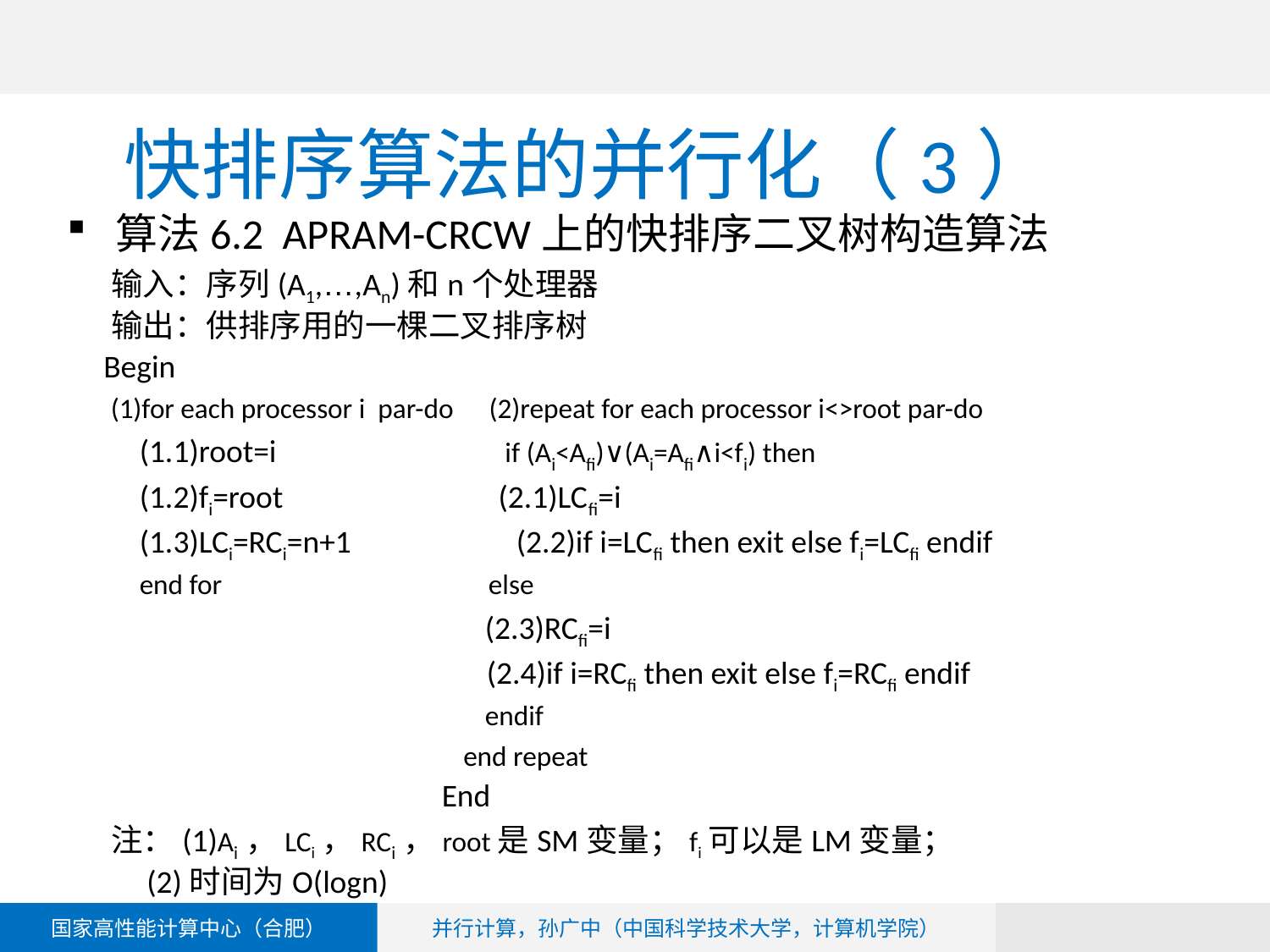

# 快排序算法的并行化（3）
算法6.2  APRAM-CRCW上的快排序二叉树构造算法
     输入：序列(A1,…,An)和n个处理器
     输出：供排序用的一棵二叉排序树
     Begin
      (1)for each processor i  par-do     (2)repeat for each processor i<>root par-do
          (1.1)root=i                                    if (Ai<Afi)∨(Ai=Afi∧i<fi) then
          (1.2)fi=root                              (2.1)LCfi=i
          (1.3)LCi=RCi=n+1                       (2.2)if i=LCfi then exit else fi=LCfi endif
          end for                                          else
                                                          (2.3)RCfi=i
                                                                  (2.4)if i=RCfi then exit else fi=RCfi endif
                                                          endif
                                                       end repeat
                                                    End
     注：(1)Ai，LCi，RCi，root是SM变量；fi可以是LM变量；
           (2)时间为O(logn)
9